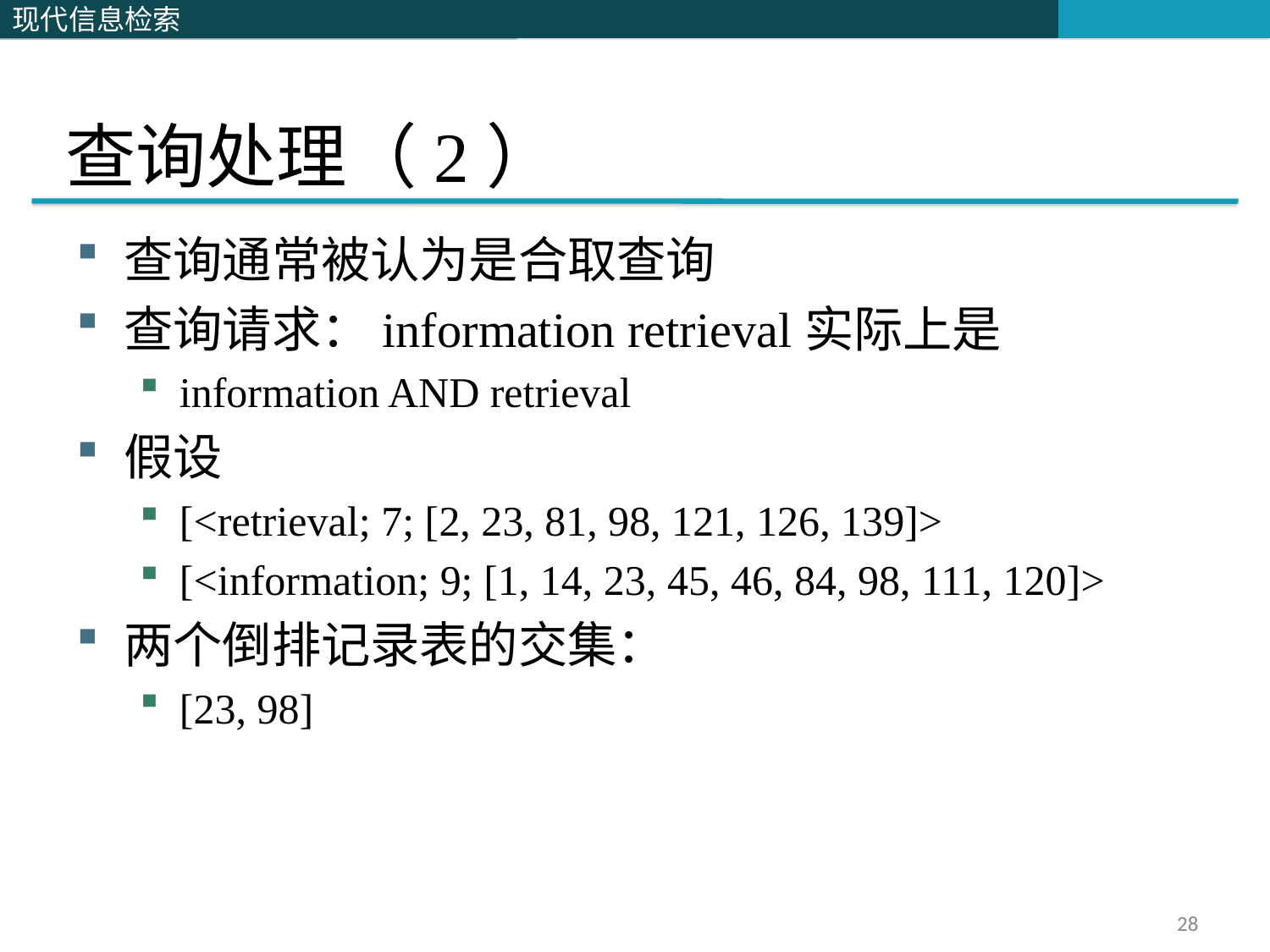

# 查询处理（2）
查询通常被认为是合取查询
查询请求：information retrieval实际上是
information AND retrieval
假设
[<retrieval; 7; [2, 23, 81, 98, 121, 126, 139]>
[<information; 9; [1, 14, 23, 45, 46, 84, 98, 111, 120]>
两个倒排记录表的交集：
[23, 98]

28